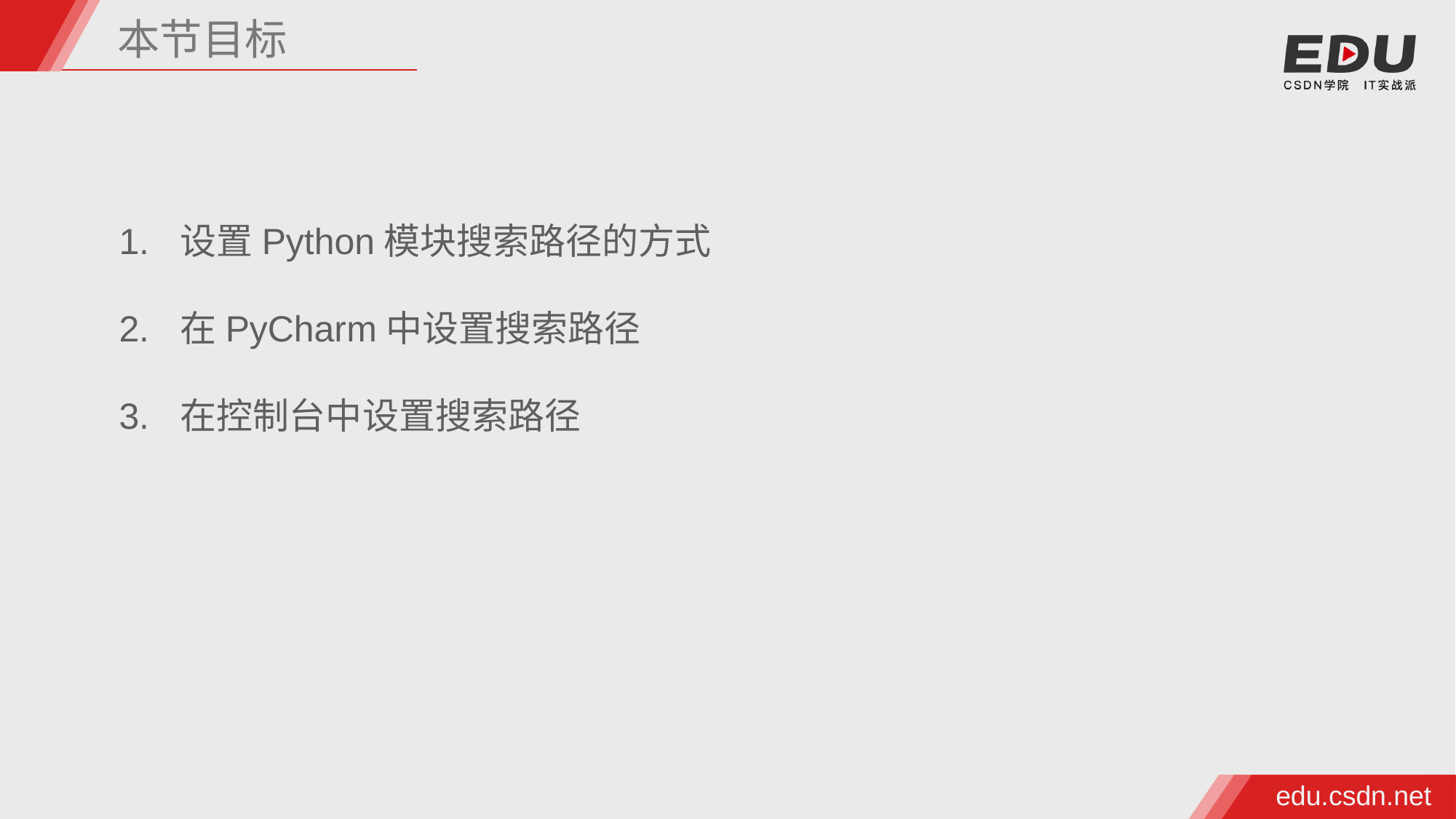

本节目标
设置Python模块搜索路径的方式
在PyCharm中设置搜索路径
在控制台中设置搜索路径
edu.csdn.net